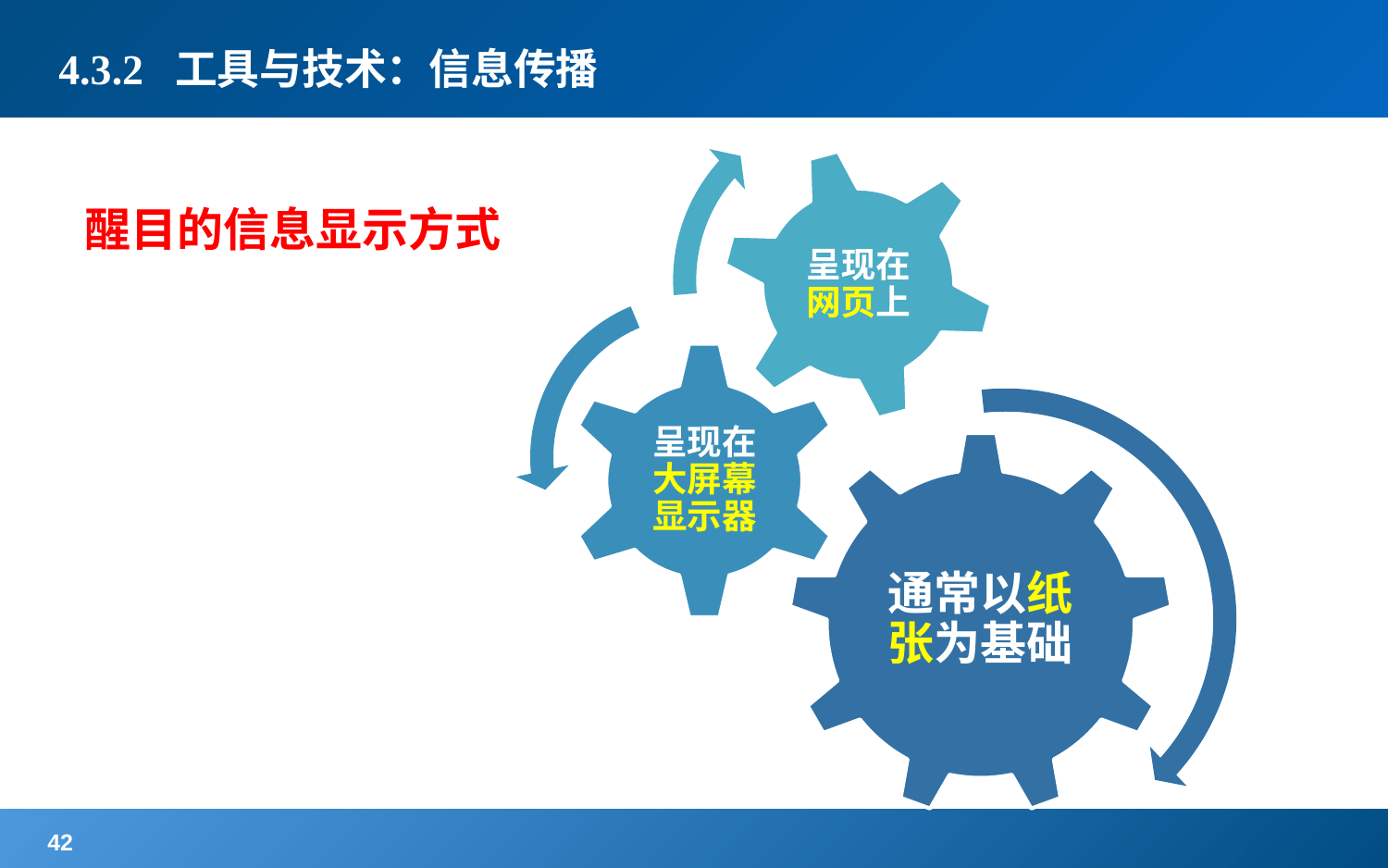

# 4.3.2  工具与技术：信息传播
通常以纸张为基础
呈现在大屏幕显示器
呈现在网页上

醒目的信息显示方式